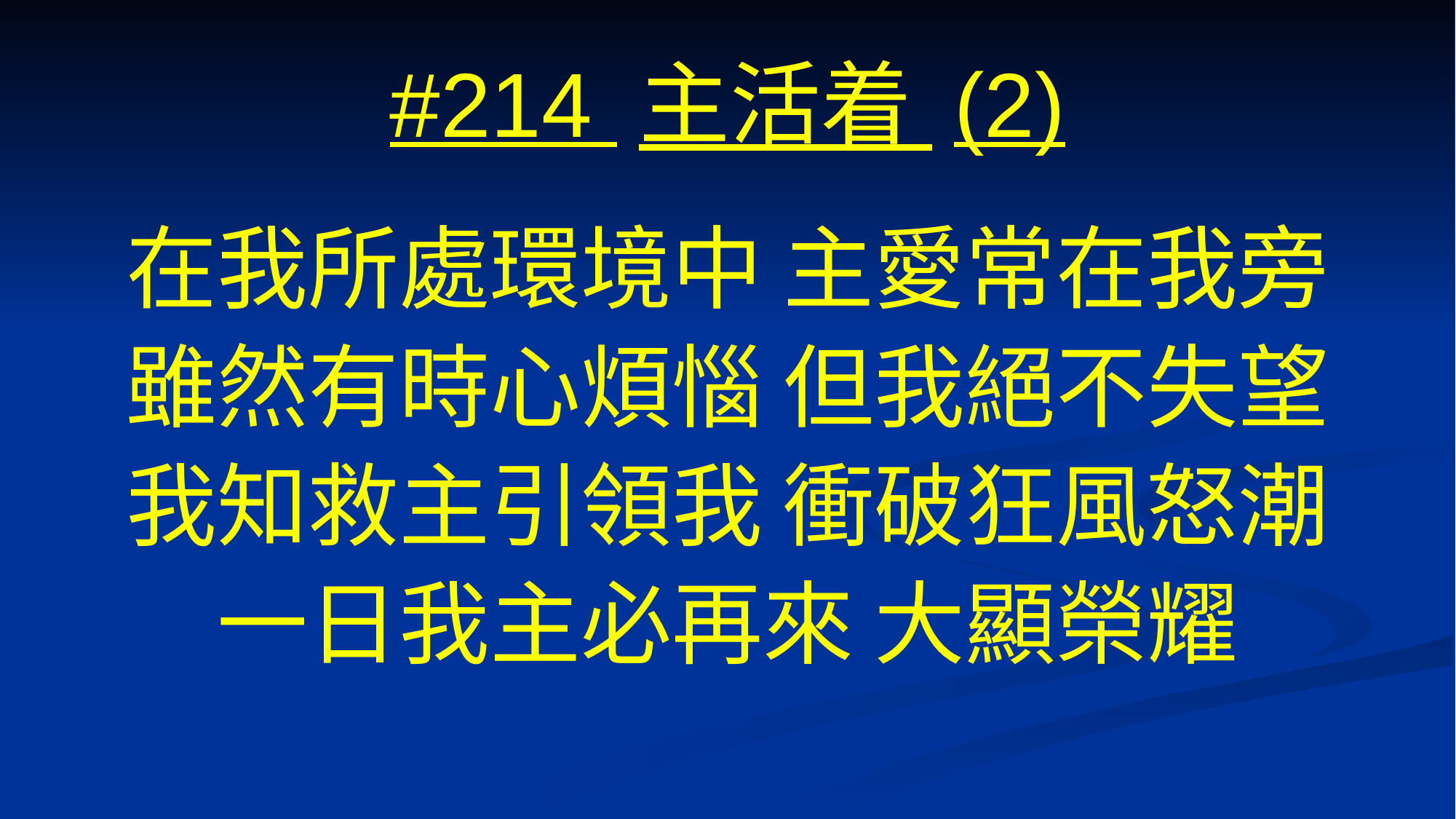

# #214 主活着 (2)
在我所處環境中 主愛常在我旁
雖然有時心煩惱 但我絕不失望
我知救主引領我 衝破狂風怒潮
一日我主必再來 大顯榮耀